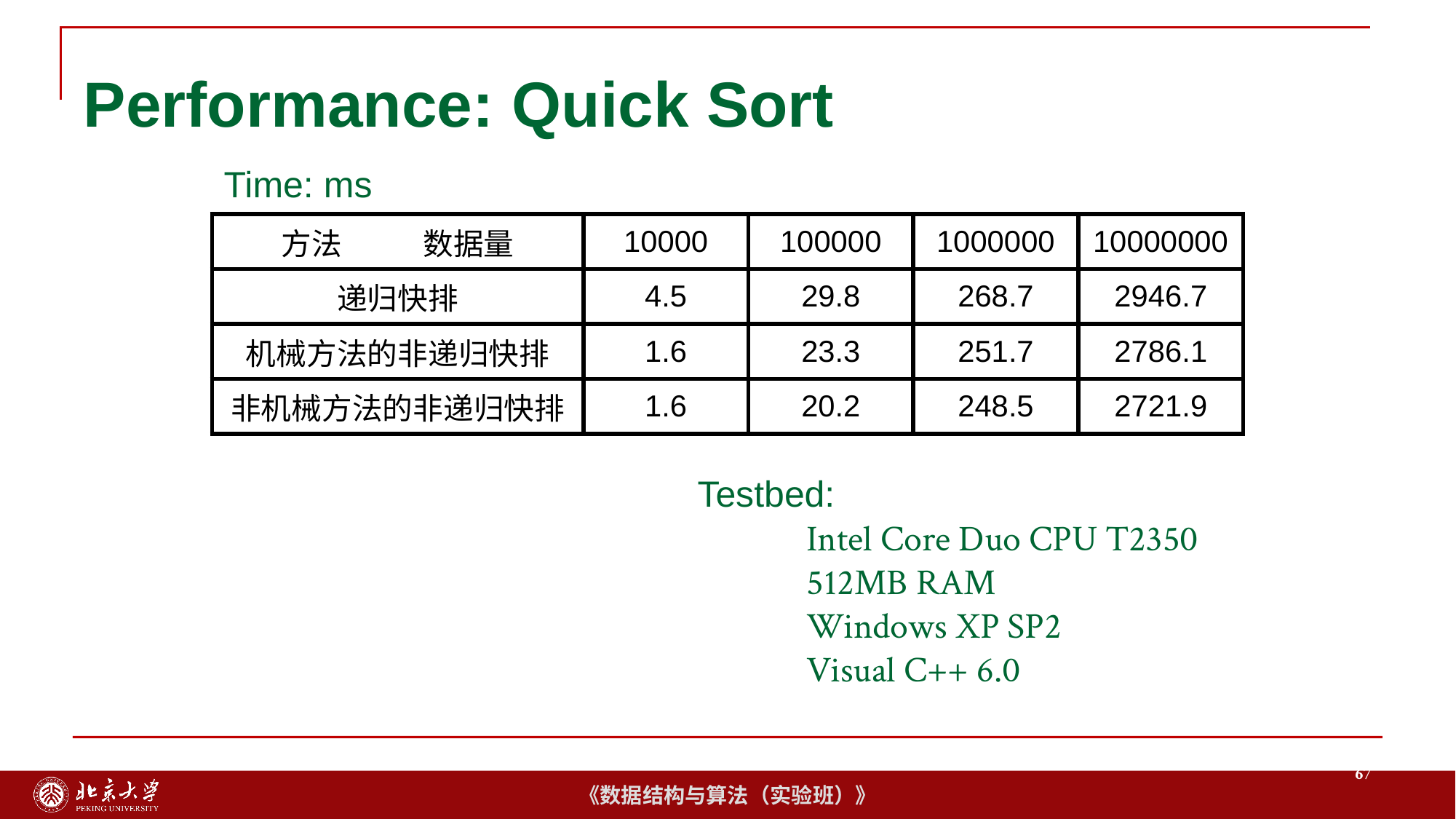

# Performance: Quick Sort
Time: ms
| 方法 数据量 | 10000 | 100000 | 1000000 | 10000000 |
| --- | --- | --- | --- | --- |
| 递归快排 | 4.5 | 29.8 | 268.7 | 2946.7 |
| 机械方法的非递归快排 | 1.6 | 23.3 | 251.7 | 2786.1 |
| 非机械方法的非递归快排 | 1.6 | 20.2 | 248.5 | 2721.9 |
Testbed:
	Intel Core Duo CPU T2350
	512MB RAM
	Windows XP SP2
	Visual C++ 6.0
67